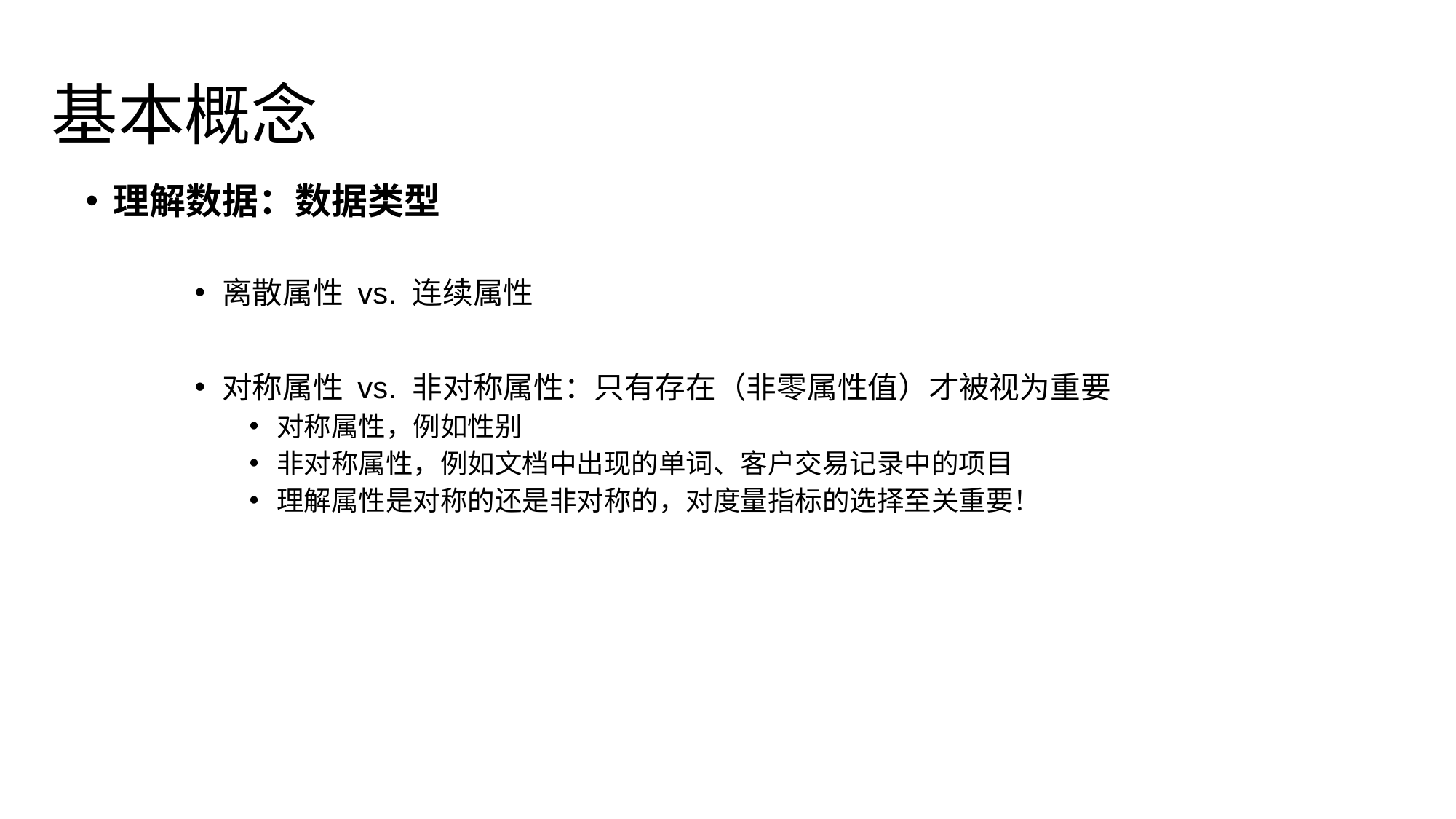

# 基本概念
理解数据：数据类型

离散属性 vs. 连续属性

对称属性 vs. 非对称属性：只有存在（非零属性值）才被视为重要
对称属性，例如性别
非对称属性，例如文档中出现的单词、客户交易记录中的项目
理解属性是对称的还是非对称的，对度量指标的选择至关重要！